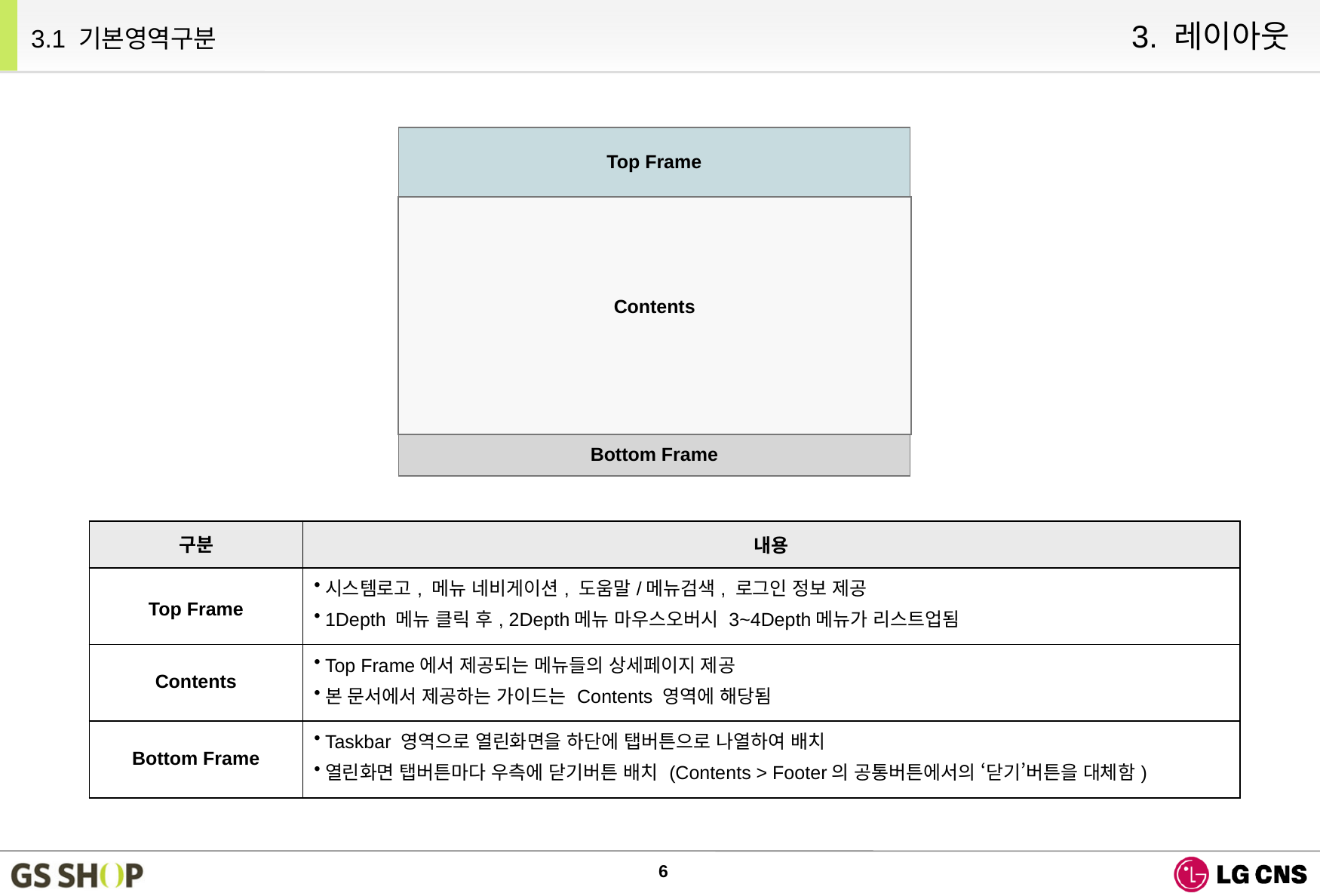

3. 레이아웃
3.1 기본영역구분
Top Frame
Contents

Bottom Frame
| 구분 | 내용 |
| --- | --- |
| Top Frame | 시스템로고, 메뉴 네비게이션, 도움말/메뉴검색, 로그인 정보 제공 1Depth 메뉴 클릭 후, 2Depth메뉴 마우스오버시 3~4Depth메뉴가 리스트업됨 |
| Contents | Top Frame에서 제공되는 메뉴들의 상세페이지 제공 본 문서에서 제공하는 가이드는 Contents 영역에 해당됨 |
| Bottom Frame | Taskbar 영역으로 열린화면을 하단에 탭버튼으로 나열하여 배치 열린화면 탭버튼마다 우측에 닫기버튼 배치 (Contents > Footer의 공통버튼에서의 ‘닫기’버튼을 대체함) |